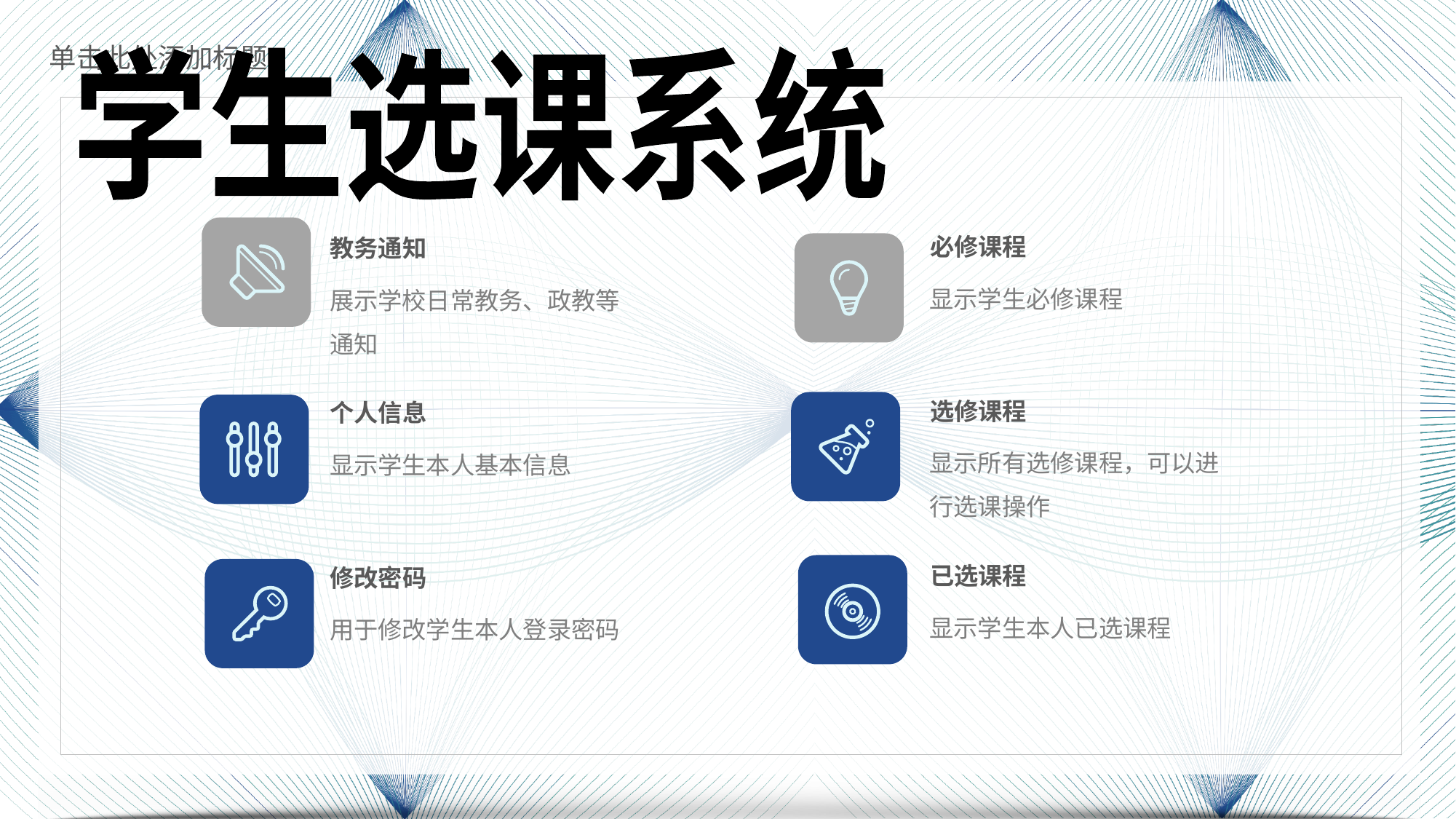

学生选课系统

必修课程
教务通知

显示学生必修课程
展示学校日常教务、政教等通知
选修课程
个人信息

显示所有选修课程，可以进行选课操作
显示学生本人基本信息
已选课程

修改密码

显示学生本人已选课程
用于修改学生本人登录密码